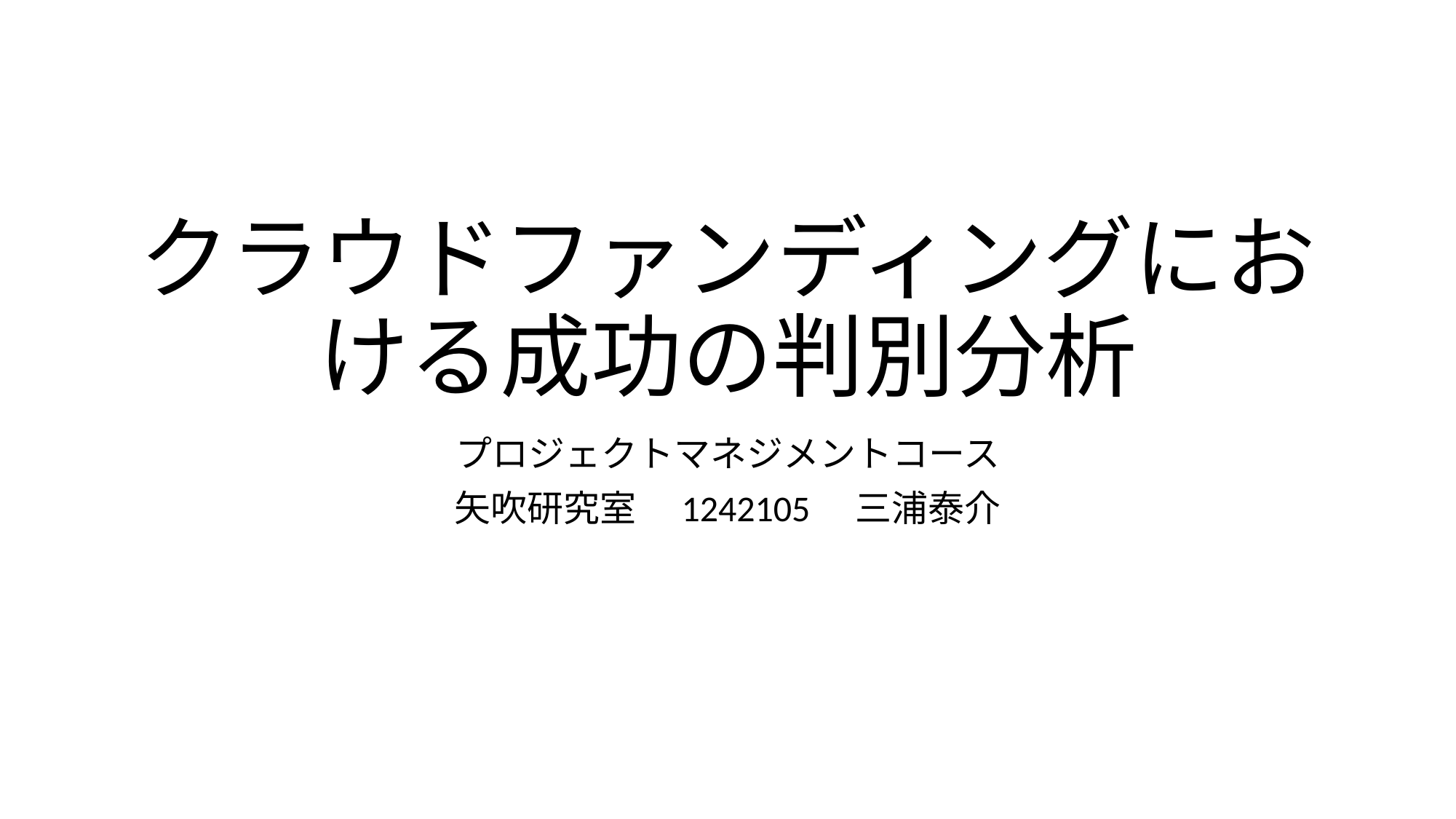

# クラウドファンディングにおける成功の判別分析
プロジェクトマネジメントコース
矢吹研究室　1242105　三浦泰介